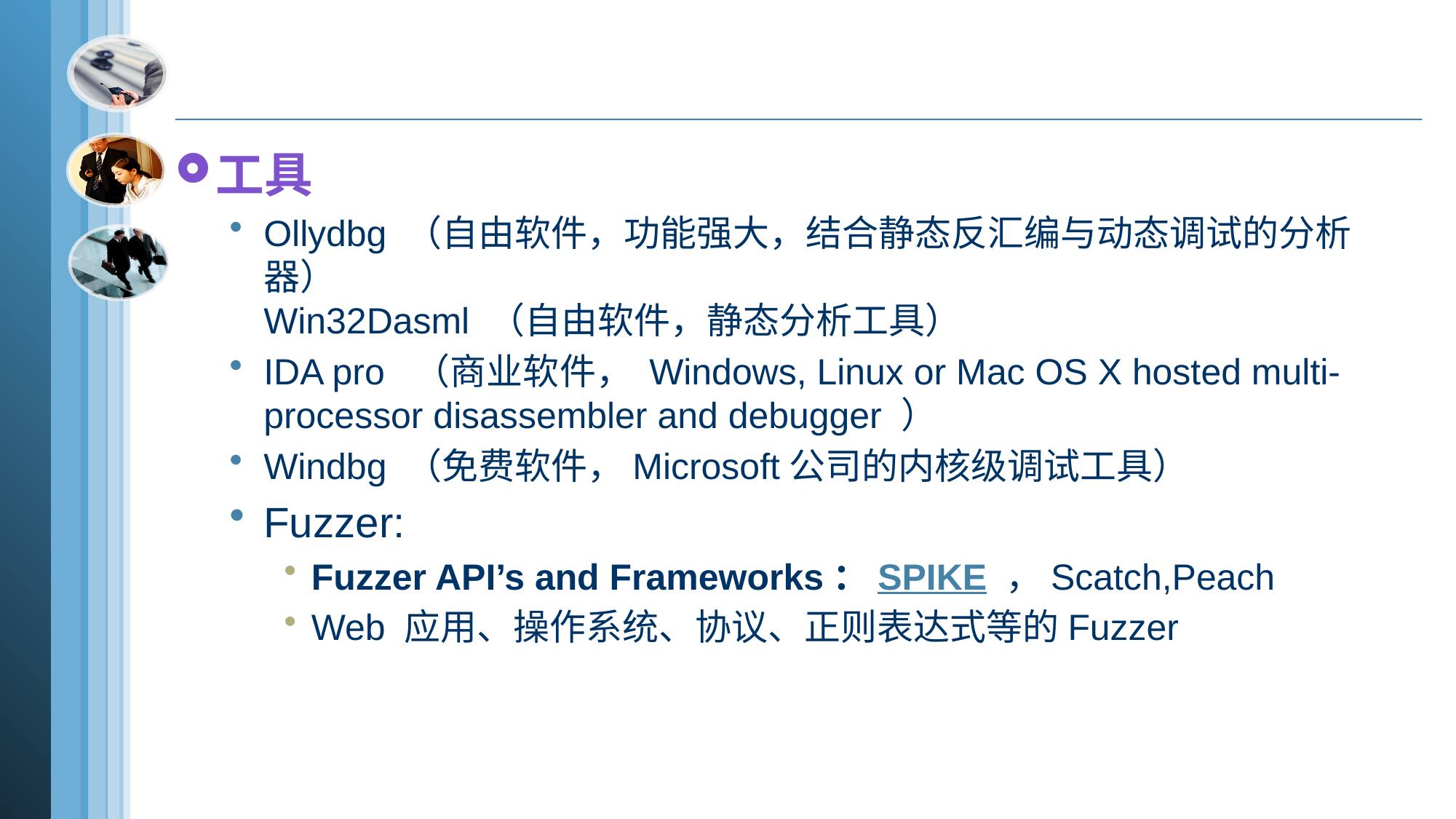

#
工具
Ollydbg （自由软件，功能强大，结合静态反汇编与动态调试的分析器）
Win32Dasml （自由软件，静态分析工具）
IDA pro  （商业软件， Windows, Linux or Mac OS X hosted multi-processor disassembler and debugger ）
Windbg （免费软件，Microsoft公司的内核级调试工具）
Fuzzer:
Fuzzer API’s and Frameworks：SPIKE ，Scatch,Peach
Web 应用、操作系统、协议、正则表达式等的Fuzzer